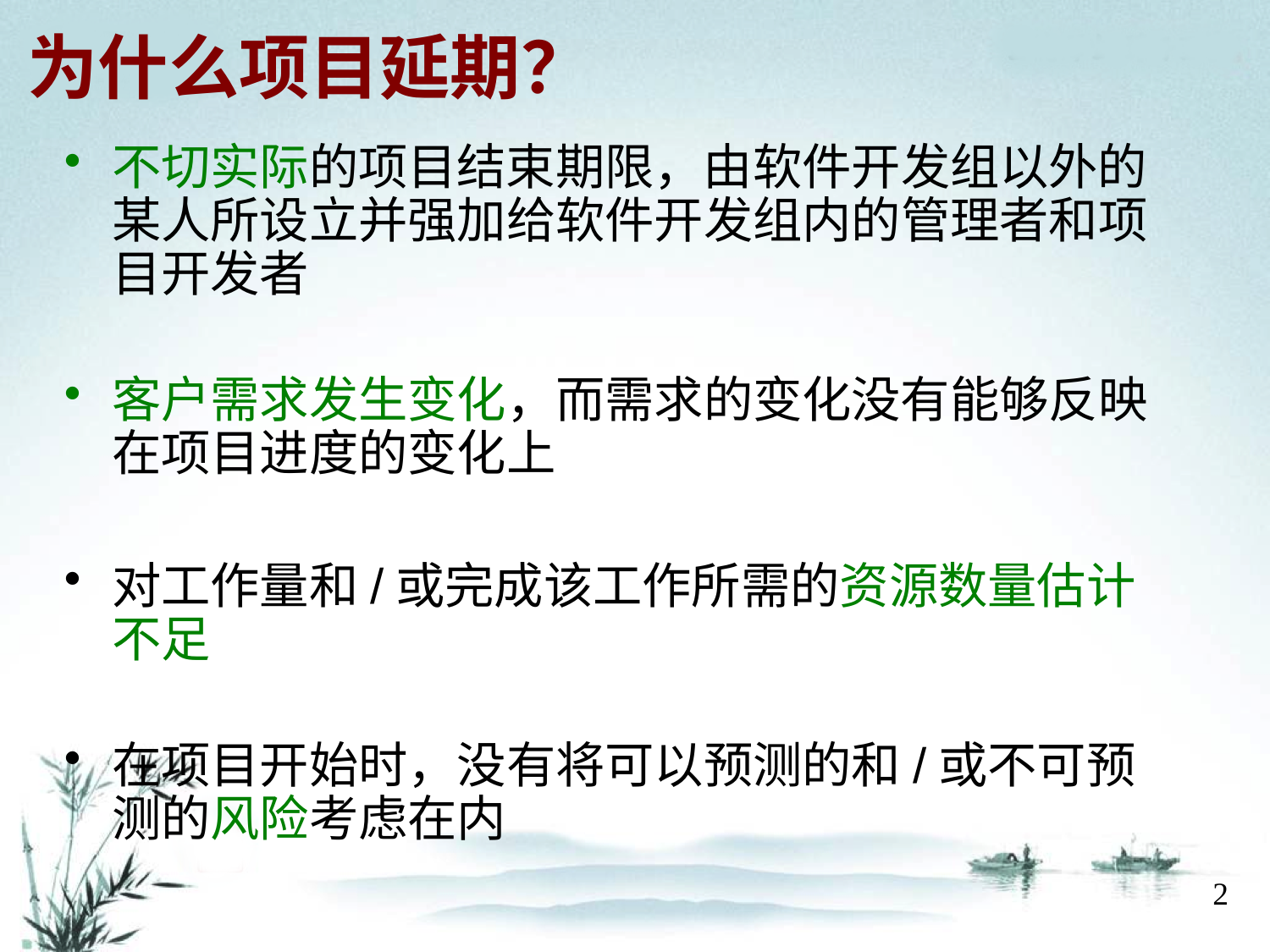

# 为什么项目延期？
不切实际的项目结束期限，由软件开发组以外的某人所设立并强加给软件开发组内的管理者和项目开发者

客户需求发生变化，而需求的变化没有能够反映在项目进度的变化上

对工作量和/或完成该工作所需的资源数量估计不足

在项目开始时，没有将可以预测的和/或不可预测的风险考虑在内

2